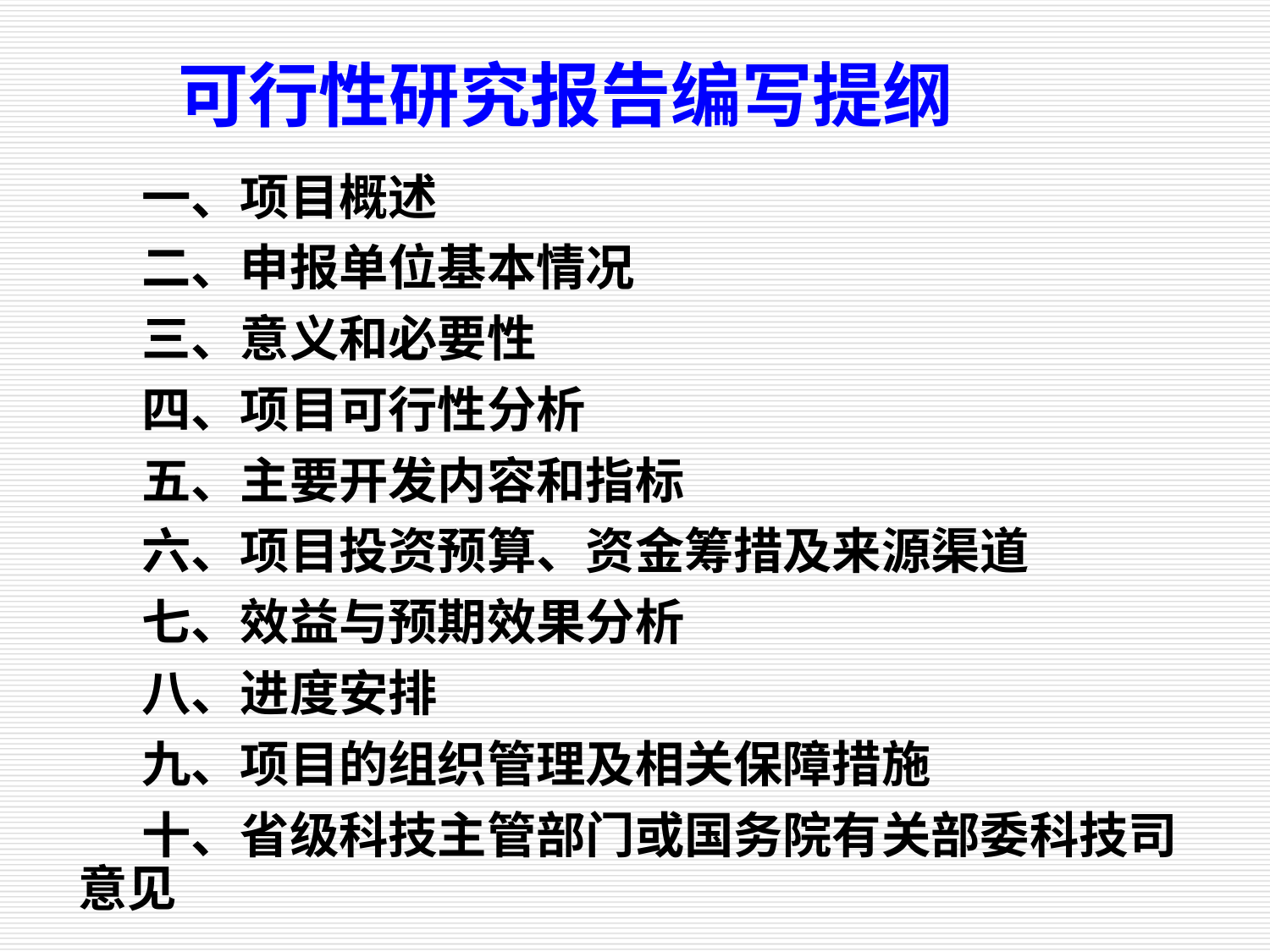

可行性研究报告编写提纲
一、项目概述
二、申报单位基本情况
三、意义和必要性
四、项目可行性分析
五、主要开发内容和指标
六、项目投资预算、资金筹措及来源渠道
七、效益与预期效果分析
八、进度安排
九、项目的组织管理及相关保障措施
十、省级科技主管部门或国务院有关部委科技司意见